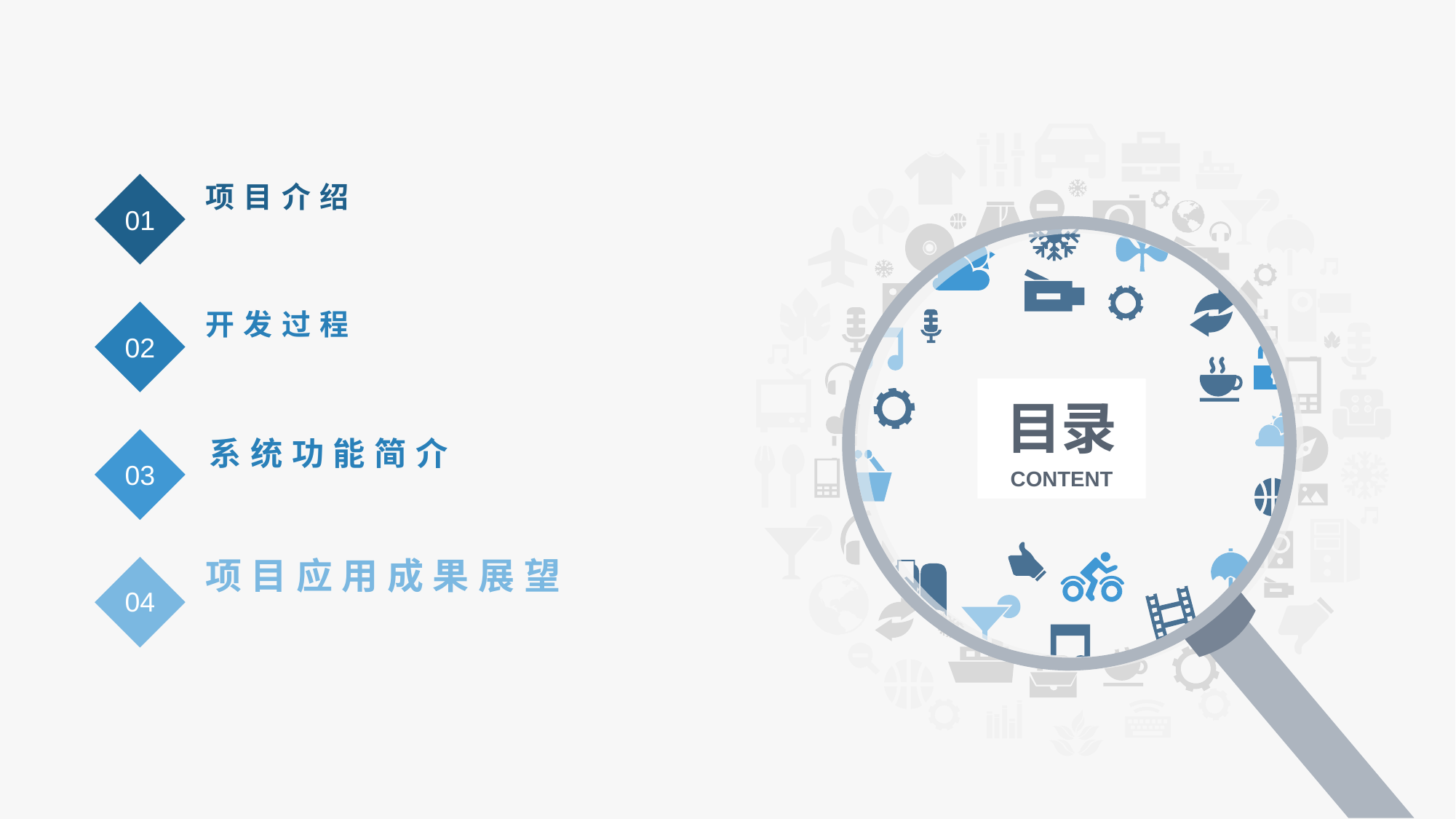

01
项目介绍
02
开发过程
系统功能简介

03
04
项目应用成果展望
目录
CONTENT